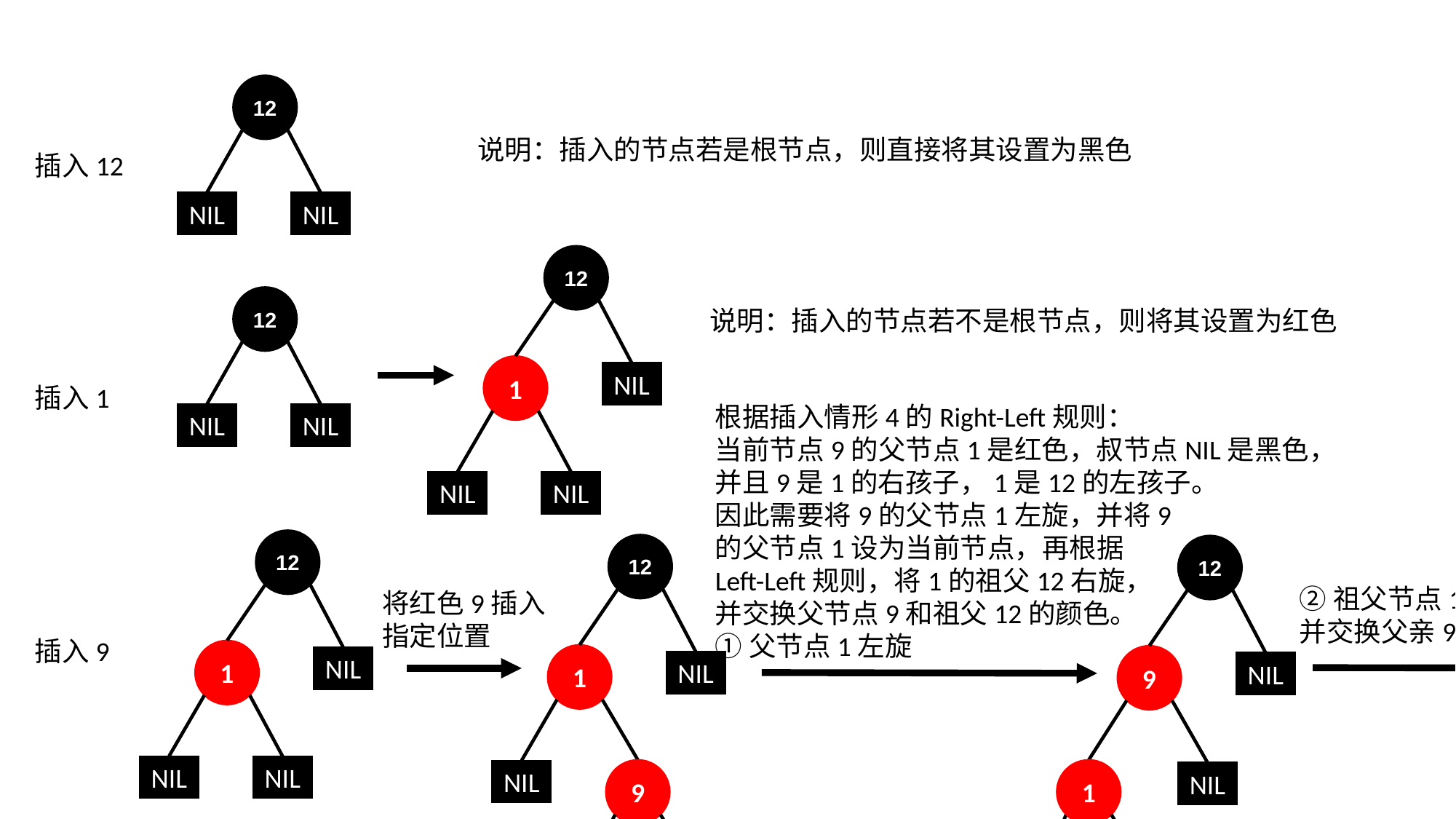

12
说明：插入的节点若是根节点，则直接将其设置为黑色
插入12
NIL
NIL
12
12
说明：插入的节点若不是根节点，则将其设置为红色
1
NIL
插入1
根据插入情形4的Right-Left规则：
当前节点9的父节点1是红色，叔节点NIL是黑色，
并且9是1的右孩子，1是12的左孩子。
因此需要将9的父节点1左旋，并将9
的父节点1设为当前节点，再根据
Left-Left规则，将1的祖父12右旋，
并交换父节点9和祖父12的颜色。
①父节点1左旋
NIL
NIL
NIL
NIL
12
12
12
②祖父节点12右旋，
并交换父亲9和祖父12的颜色
9
将红色9插入
指定位置
插入9
1
1
9
NIL
NIL
NIL
12
1
NIL
NIL
9
1
NIL
NIL
NIL
NIL
NIL
NIL
NIL
NIL
NIL
NIL